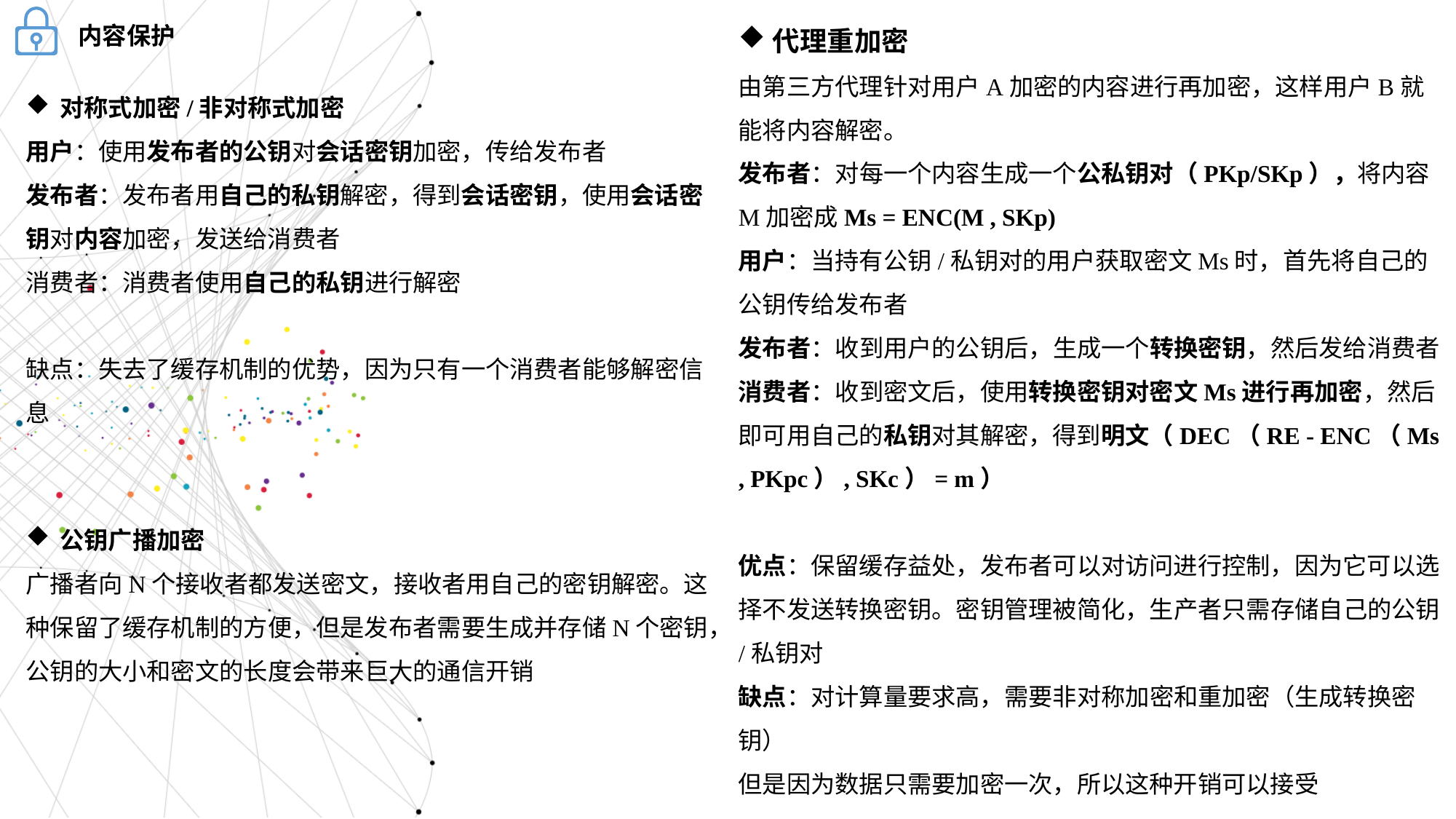

代理重加密
由第三方代理针对用户A加密的内容进行再加密，这样用户B就能将内容解密。
发布者：对每一个内容生成一个公私钥对（PKp/SKp），将内容M加密成Ms = ENC(M , SKp)
用户：当持有公钥/私钥对的用户获取密文Ms时，首先将自己的公钥传给发布者
发布者：收到用户的公钥后，生成一个转换密钥，然后发给消费者
消费者：收到密文后，使用转换密钥对密文Ms进行再加密，然后即可用自己的私钥对其解密，得到明文（DEC（RE - ENC（Ms , PKpc）, SKc）= m）

优点：保留缓存益处，发布者可以对访问进行控制，因为它可以选择不发送转换密钥。密钥管理被简化，生产者只需存储自己的公钥/私钥对
缺点：对计算量要求高，需要非对称加密和重加密（生成转换密钥）
但是因为数据只需要加密一次，所以这种开销可以接受

内容保护
对称式加密/非对称式加密
用户：使用发布者的公钥对会话密钥加密，传给发布者
发布者：发布者用自己的私钥解密，得到会话密钥，使用会话密钥对内容加密，发送给消费者
消费者：消费者使用自己的私钥进行解密

缺点：失去了缓存机制的优势，因为只有一个消费者能够解密信息
公钥广播加密
广播者向N个接收者都发送密文，接收者用自己的密钥解密。这种保留了缓存机制的方便，但是发布者需要生成并存储N个密钥，公钥的大小和密文的长度会带来巨大的通信开销